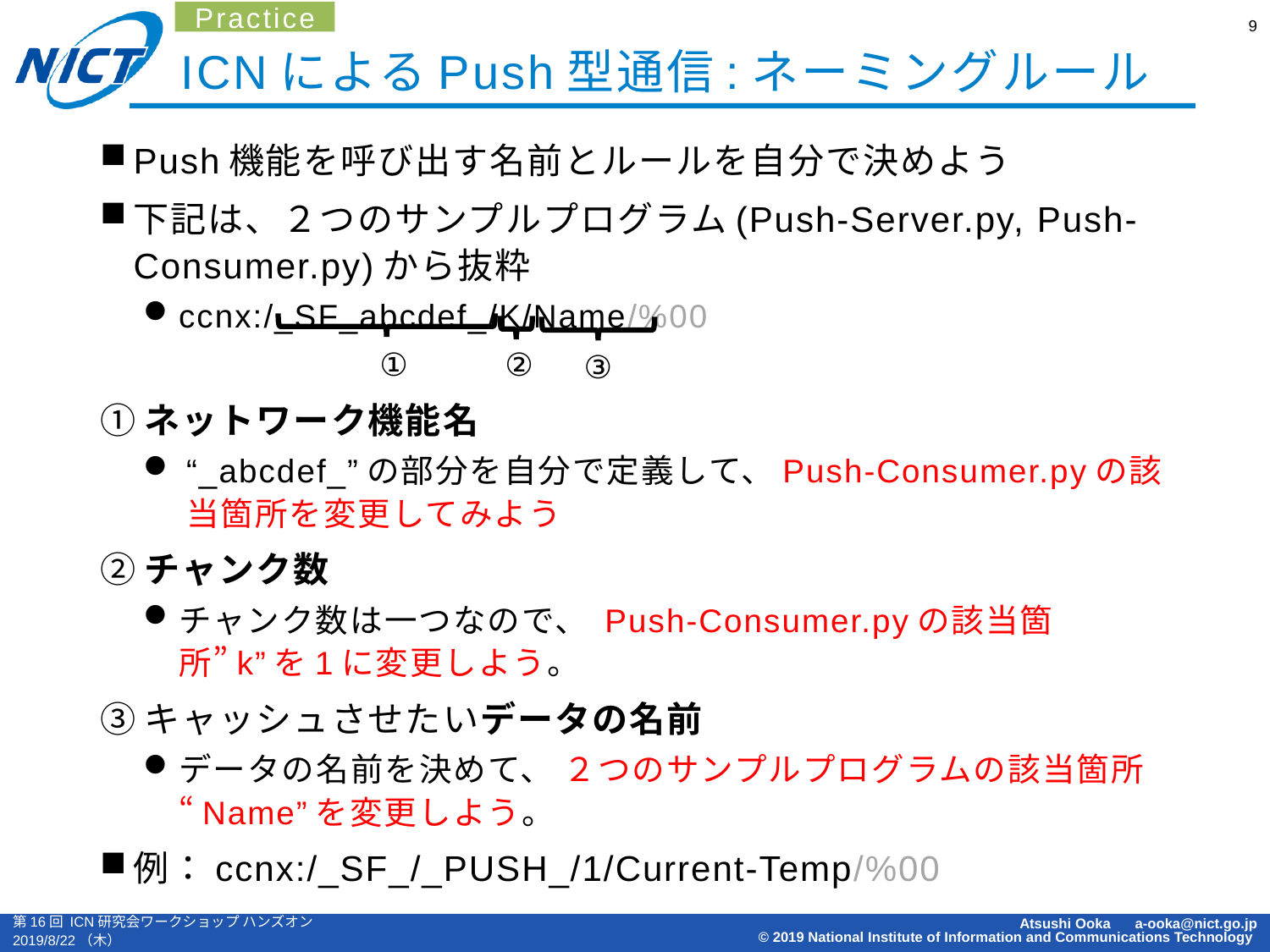

9
Practice
# ICNによるPush型通信:ネーミングルール
Push機能を呼び出す名前とルールを自分で決めよう
下記は、２つのサンプルプログラム(Push-Server.py, Push-Consumer.py)から抜粋
ccnx:/_SF_abcdef_/K/Name/%00

①ネットワーク機能名
“_abcdef_”の部分を自分で定義して、Push-Consumer.pyの該当箇所を変更してみよう
②チャンク数
チャンク数は一つなので、 Push-Consumer.pyの該当箇所”k”を1に変更しよう。
③キャッシュさせたいデータの名前
データの名前を決めて、 ２つのサンプルプログラムの該当箇所“Name”を変更しよう。
例：ccnx:/_SF_/_PUSH_/1/Current-Temp/%00

①
②
③
第16回 ICN研究会ワークショップ ハンズオン
2019/8/22（木）